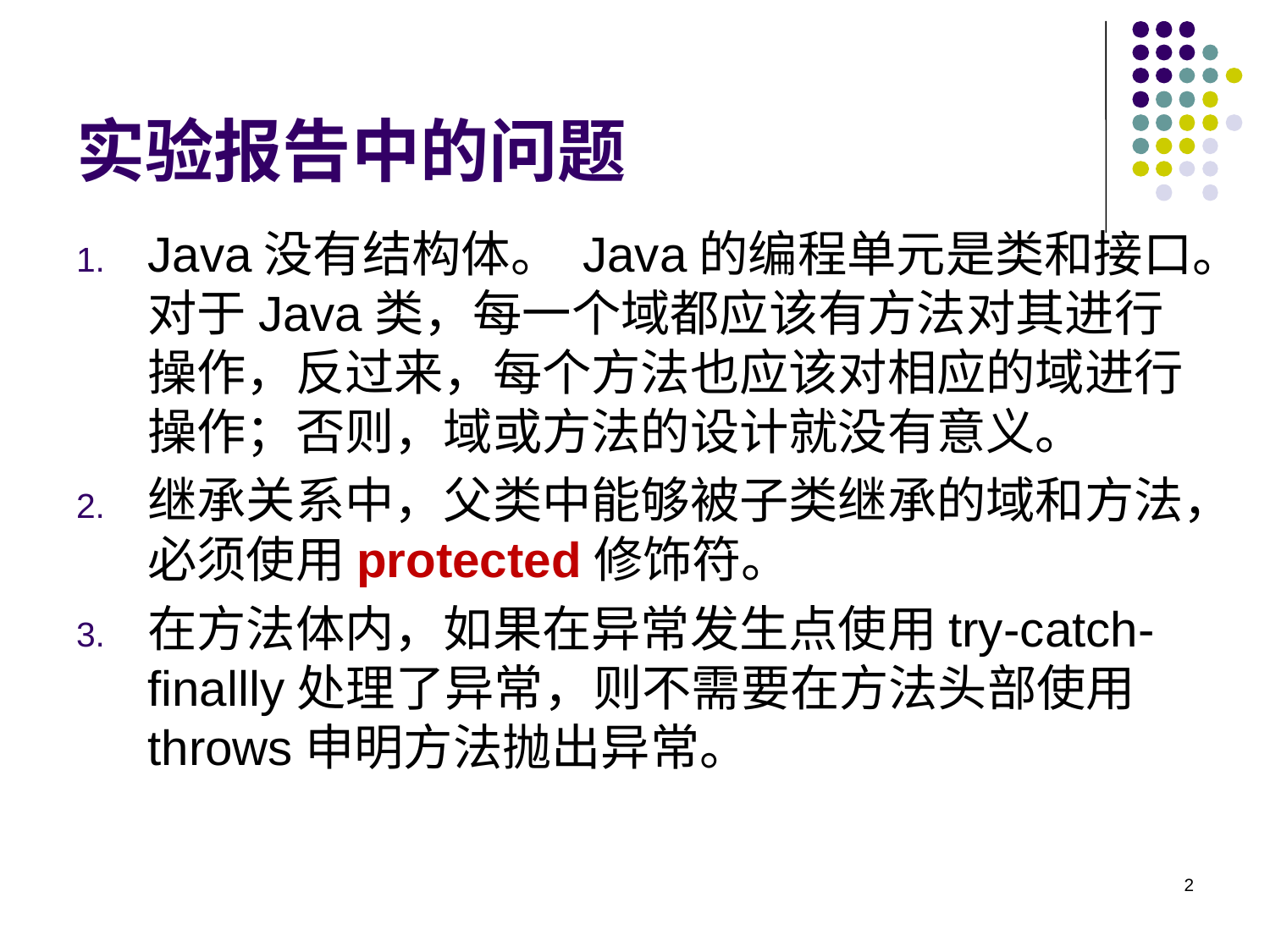

# 实验报告中的问题
Java没有结构体。 Java的编程单元是类和接口。对于Java类，每一个域都应该有方法对其进行操作，反过来，每个方法也应该对相应的域进行操作；否则，域或方法的设计就没有意义。
继承关系中，父类中能够被子类继承的域和方法，必须使用protected修饰符。
在方法体内，如果在异常发生点使用try-catch-finallly处理了异常，则不需要在方法头部使用throws申明方法抛出异常。

2